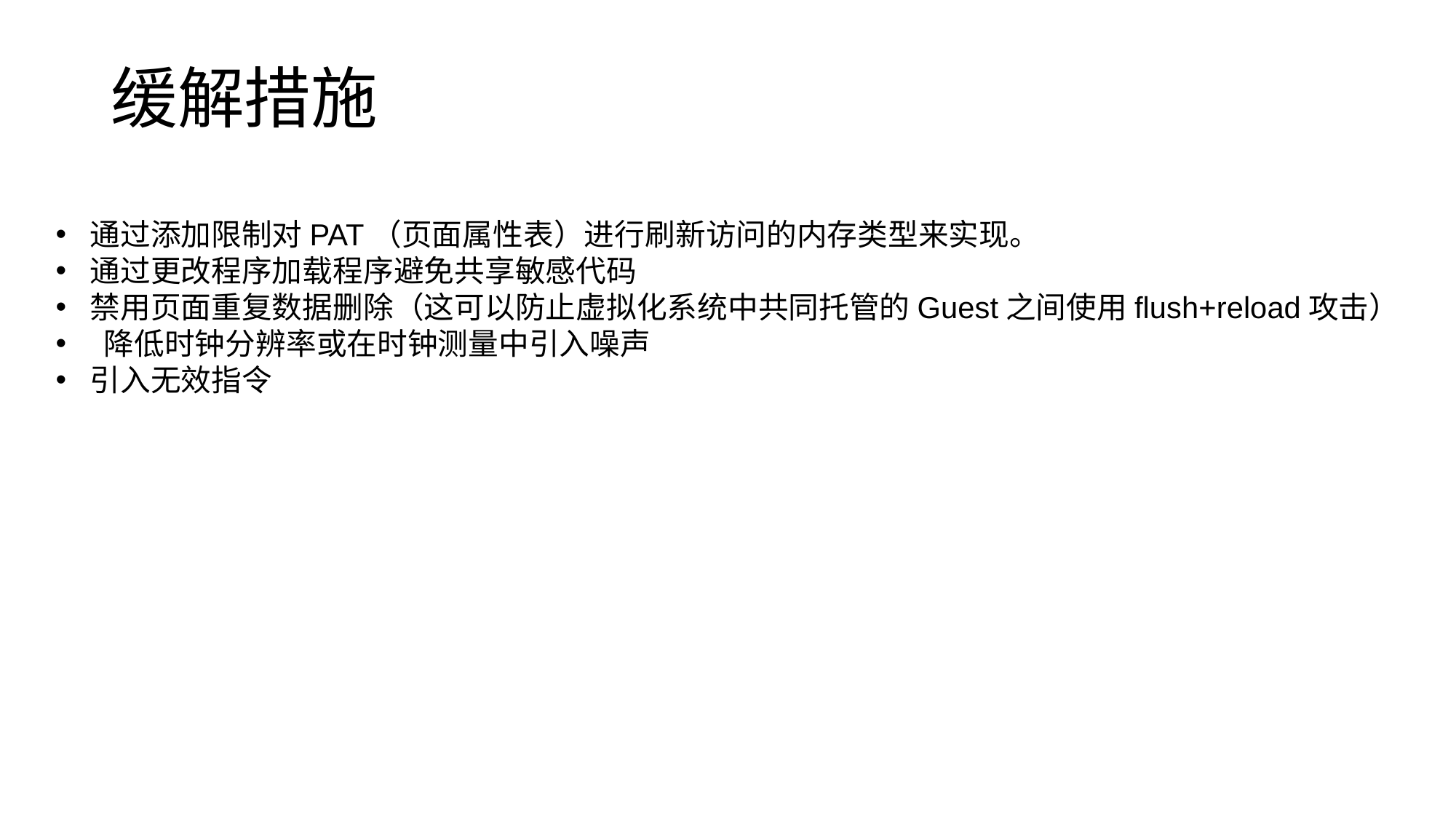

# 缓解措施
通过添加限制对PAT（页面属性表）进行刷新访问的内存类型来实现。
通过更改程序加载程序避免共享敏感代码
禁用页面重复数据删除（这可以防止虚拟化系统中共同托管的Guest之间使用flush+reload攻击）
 降低时钟分辨率或在时钟测量中引入噪声
引入无效指令